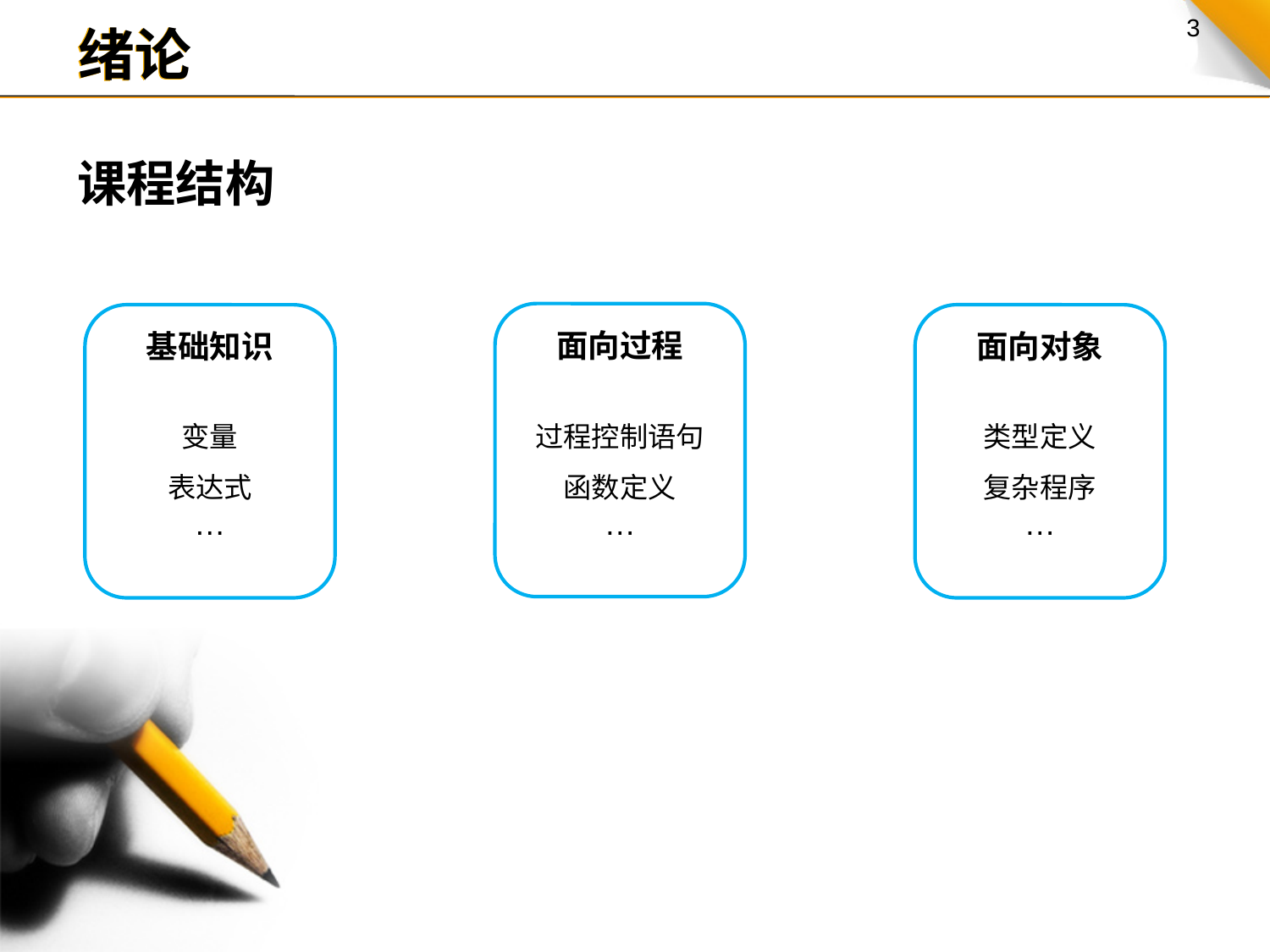

绪论
课程结构

面向过程

过程控制语句
函数定义
…
基础知识

变量
表达式
…
面向对象

类型定义
复杂程序
…